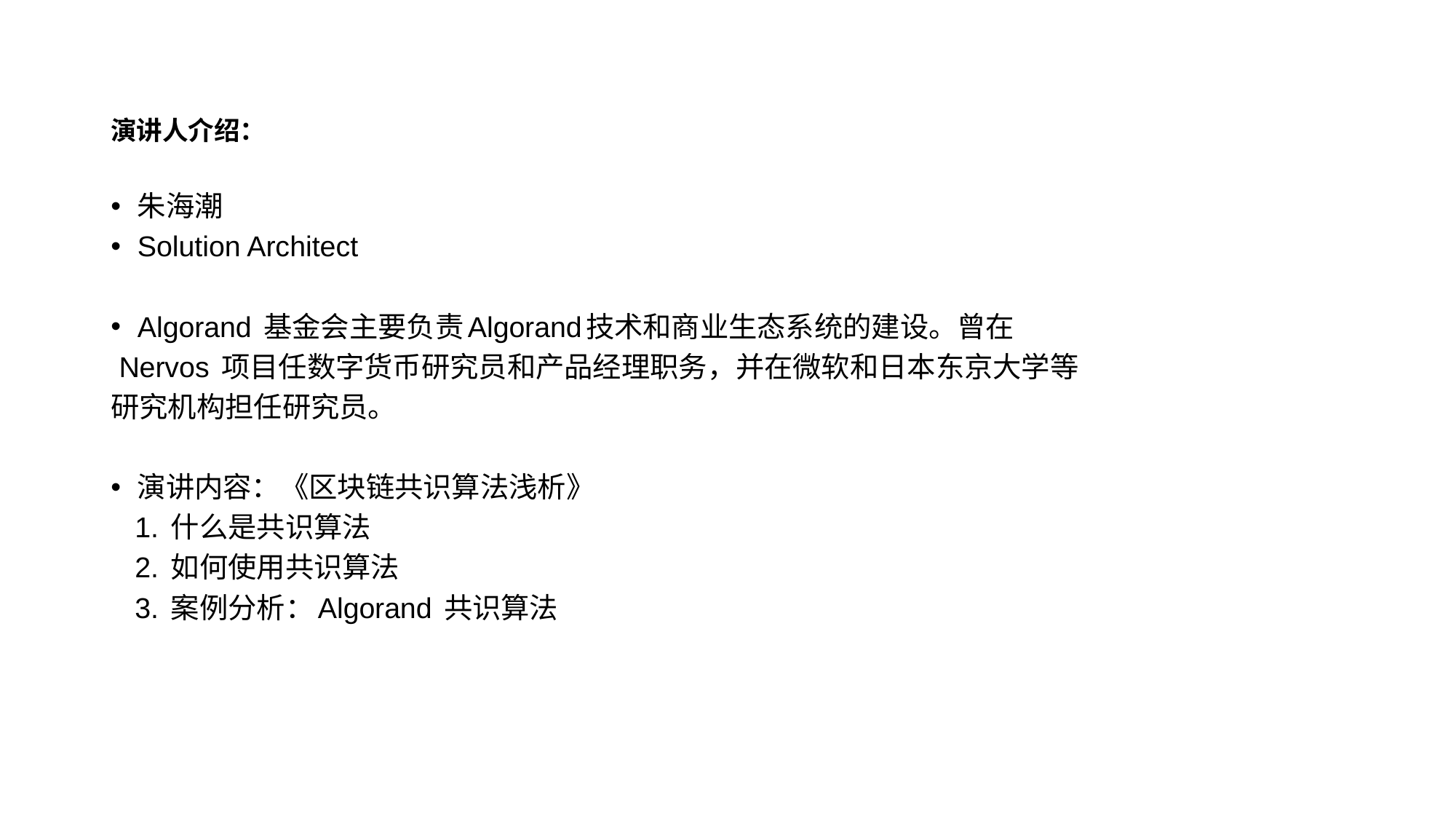

演讲人介绍：

朱海潮
Solution Architect

Algorand 基金会主要负责Algorand技术和商业生态系统的建设。曾在
 Nervos 项目任数字货币研究员和产品经理职务，并在微软和日本东京大学等
研究机构担任研究员。

演讲内容：《区块链共识算法浅析》
   1. 什么是共识算法
   2. 如何使用共识算法
   3. 案例分析：Algorand 共识算法